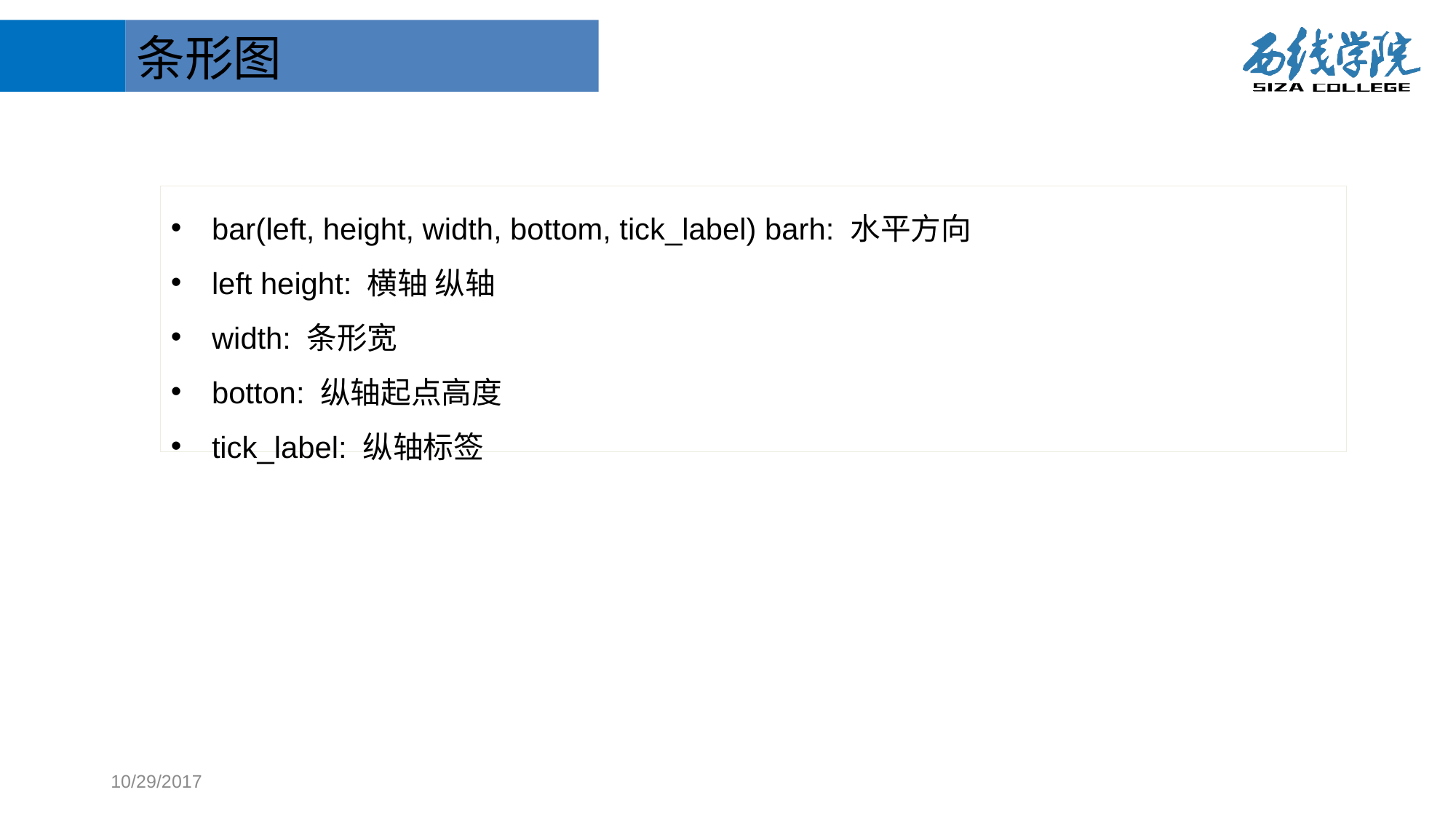

条形图
bar(left, height, width, bottom, tick_label) barh: 水平方向
left height: 横轴 纵轴
width: 条形宽
botton: 纵轴起点高度
tick_label: 纵轴标签
10/29/2017